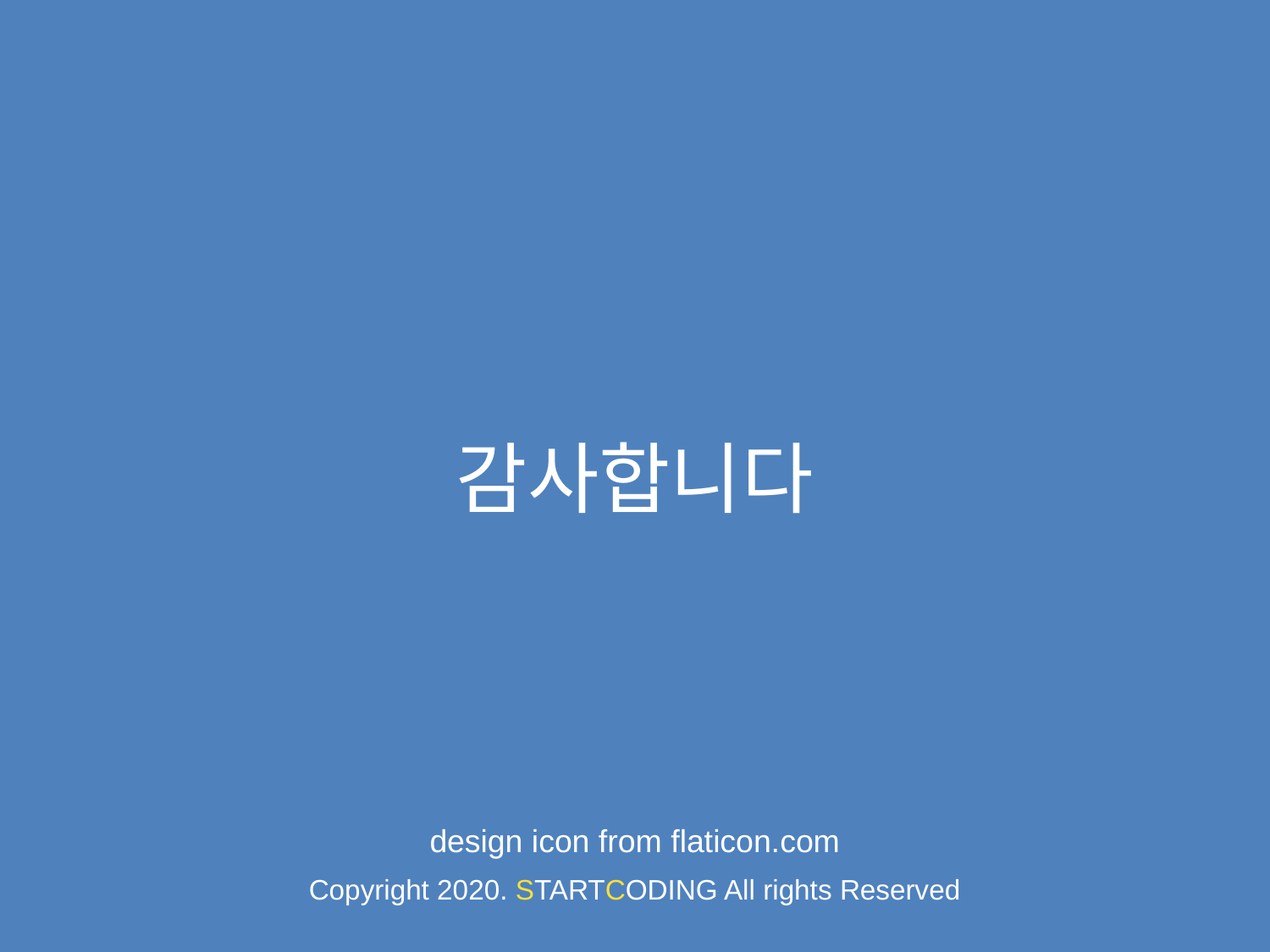

감사합니다
design icon from flaticon.com
Copyright 2020. STARTCODING All rights Reserved